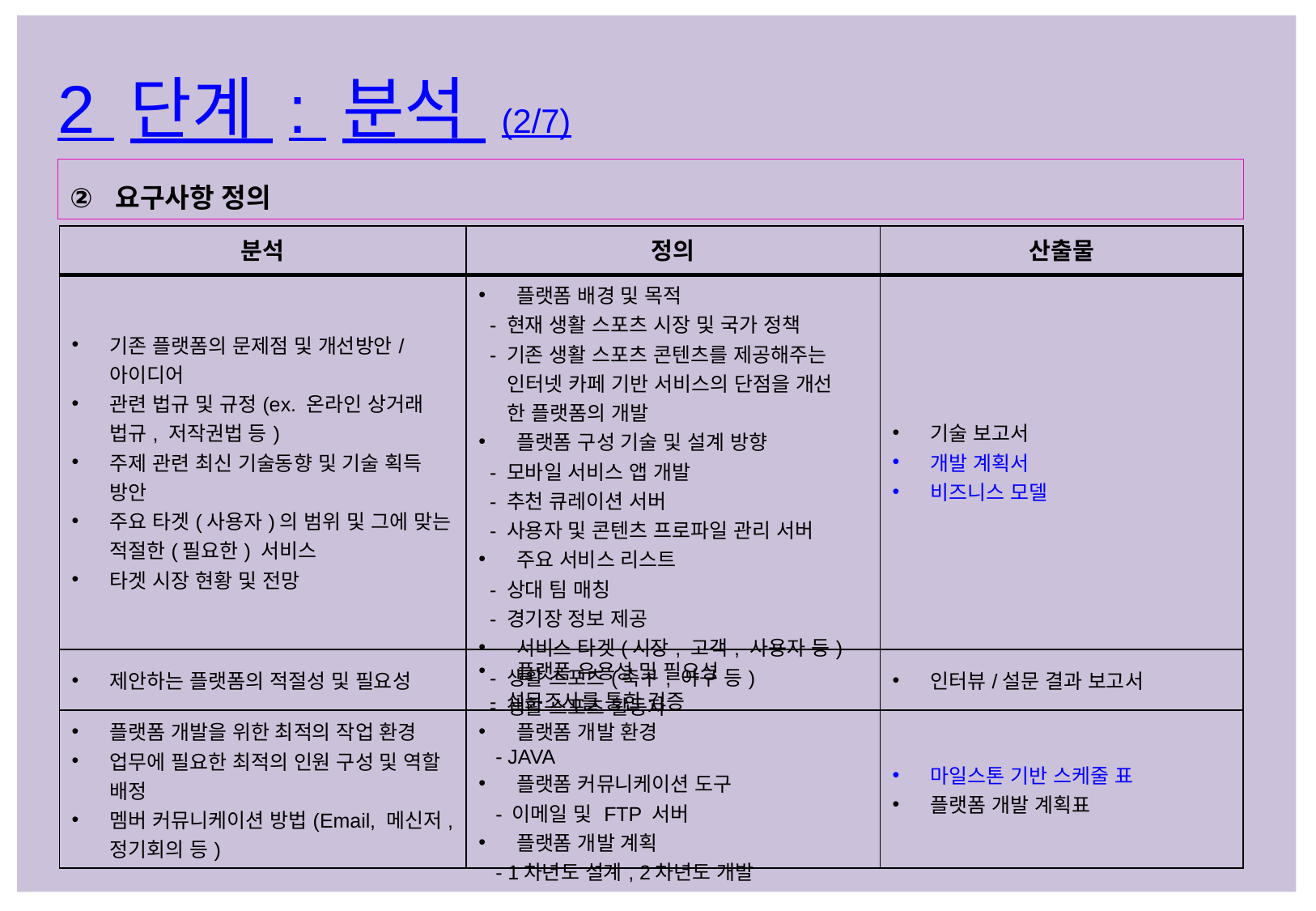

2 단계 : 분석 (2/7)
요구사항 정의
| 분석 | 정의 | 산출물 |
| --- | --- | --- |
| 기존 플랫폼의 문제점 및 개선방안/아이디어 관련 법규 및 규정(ex. 온라인 상거래 법규, 저작권법 등) 주제 관련 최신 기술동향 및 기술 획득 방안 주요 타겟(사용자)의 범위 및 그에 맞는 적절한(필요한) 서비스 타겟 시장 현황 및 전망 | 플랫폼 배경 및 목적 - 현재 생활 스포츠 시장 및 국가 정책 - 기존 생활 스포츠 콘텐츠를 제공해주는 인터넷 카페 기반 서비스의 단점을 개선 한 플랫폼의 개발 플랫폼 구성 기술 및 설계 방향 - 모바일 서비스 앱 개발 - 추천 큐레이션 서버 - 사용자 및 콘텐츠 프로파일 관리 서버 주요 서비스 리스트 - 상대 팀 매칭 - 경기장 정보 제공 서비스 타겟(시장, 고객, 사용자 등) - 생활 스포츠(축구, 야구 등) - 생활 스포츠 활동자 | 기술 보고서 개발 계획서 비즈니스 모델 |
| --- | --- | --- |
| 제안하는 플랫폼의 적절성 및 필요성 | 플랫폼 유용성 및 필요성 - 설문조사를 통한 검증 | 인터뷰/설문 결과 보고서 |
| 플랫폼 개발을 위한 최적의 작업 환경 업무에 필요한 최적의 인원 구성 및 역할 배정 멤버 커뮤니케이션 방법(Email, 메신저, 정기회의 등) | 플랫폼 개발 환경 - JAVA 플랫폼 커뮤니케이션 도구 - 이메일 및 FTP 서버 플랫폼 개발 계획 - 1차년도 설계, 2차년도 개발 | 마일스톤 기반 스케줄 표 플랫폼 개발 계획표 |